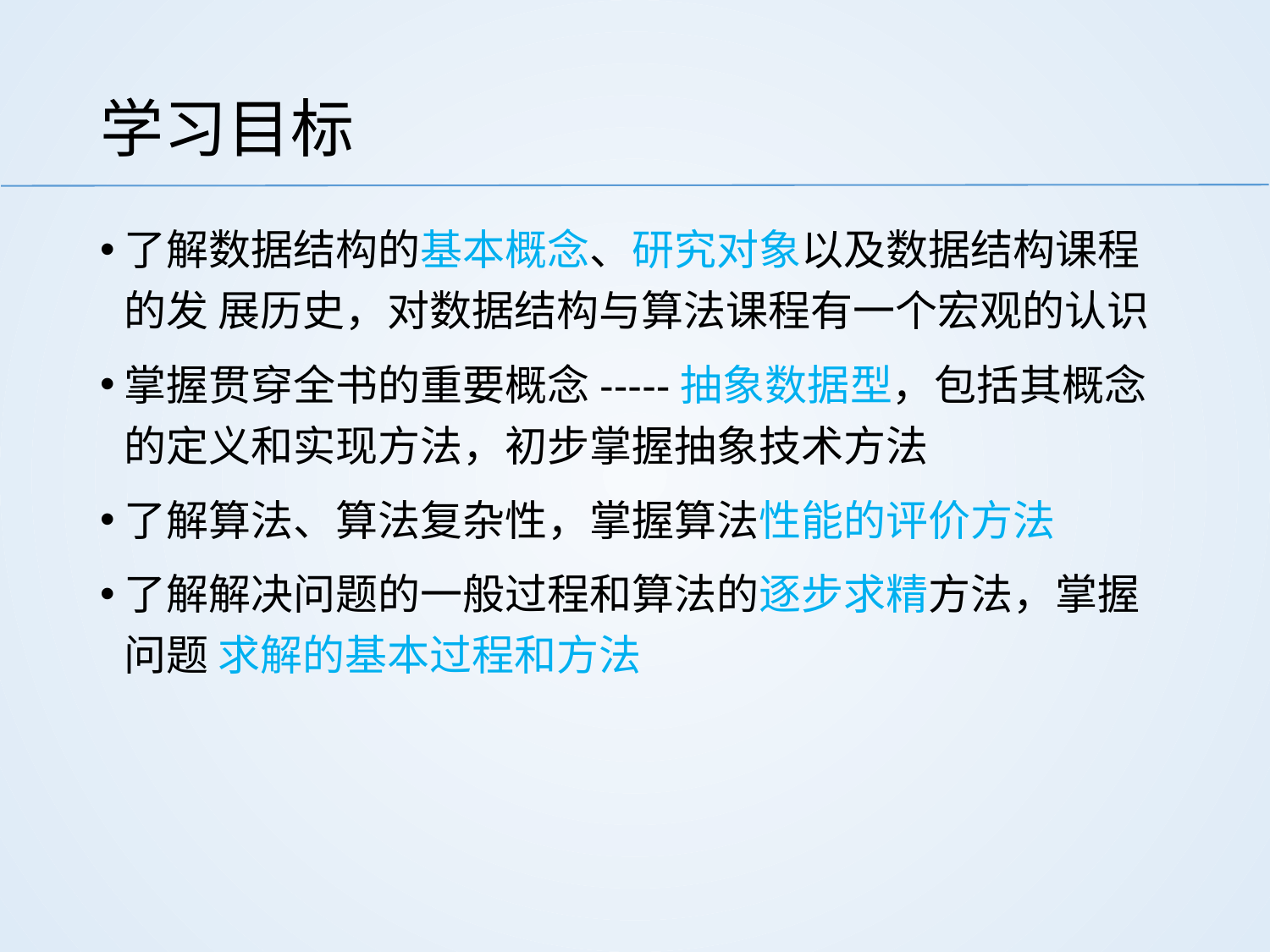

# 学习目标
了解数据结构的基本概念、研究对象以及数据结构课程的发 展历史，对数据结构与算法课程有一个宏观的认识
掌握贯穿全书的重要概念-----抽象数据型，包括其概念的定义和实现方法，初步掌握抽象技术方法
了解算法、算法复杂性，掌握算法性能的评价方法
了解解决问题的一般过程和算法的逐步求精方法，掌握问题 求解的基本过程和方法

8